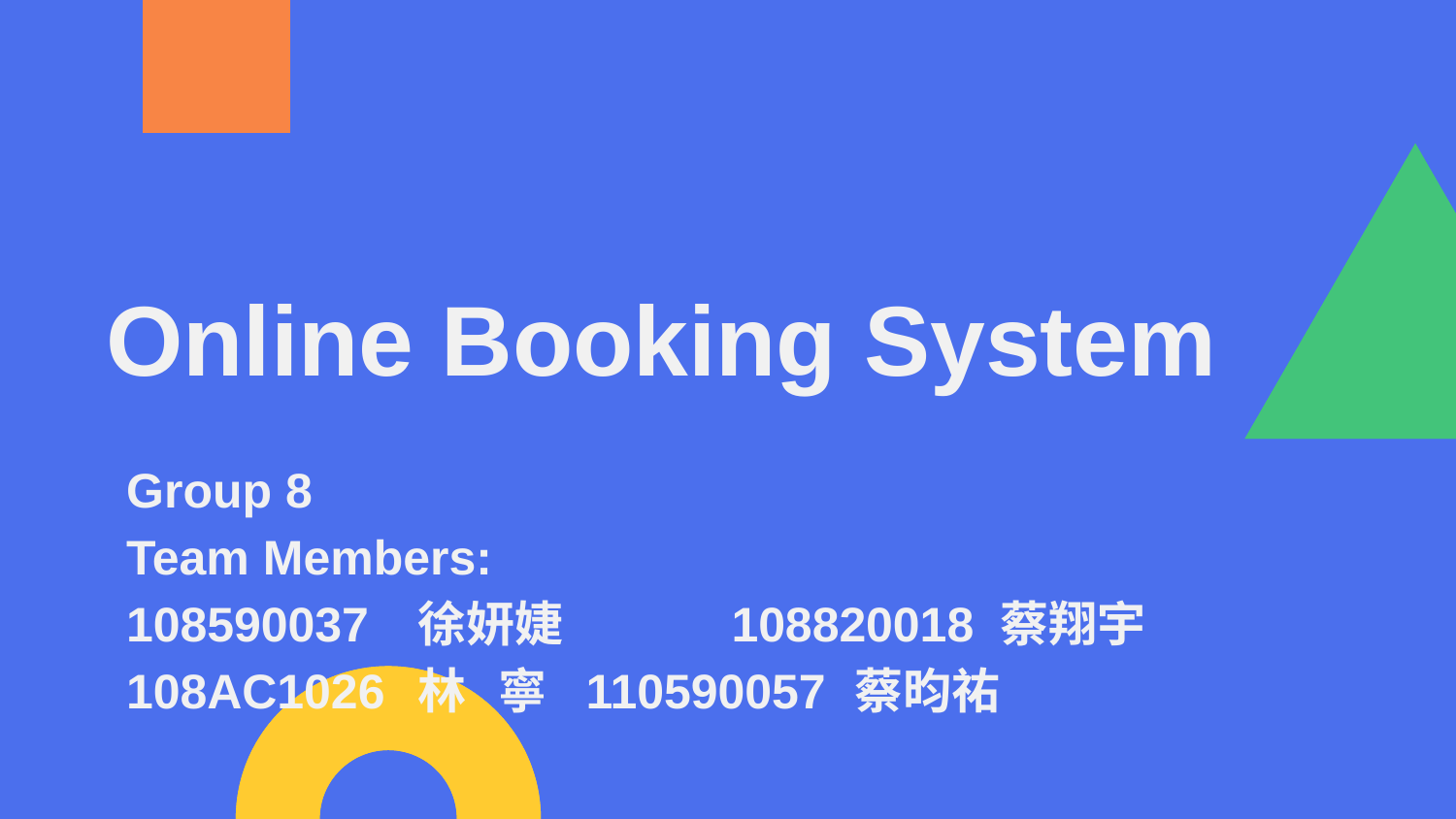

Online Booking System
Group 8
Team Members:
108590037	徐妍婕	 108820018	蔡翔宇
108AC1026	林   寧 	 110590057	蔡昀祐